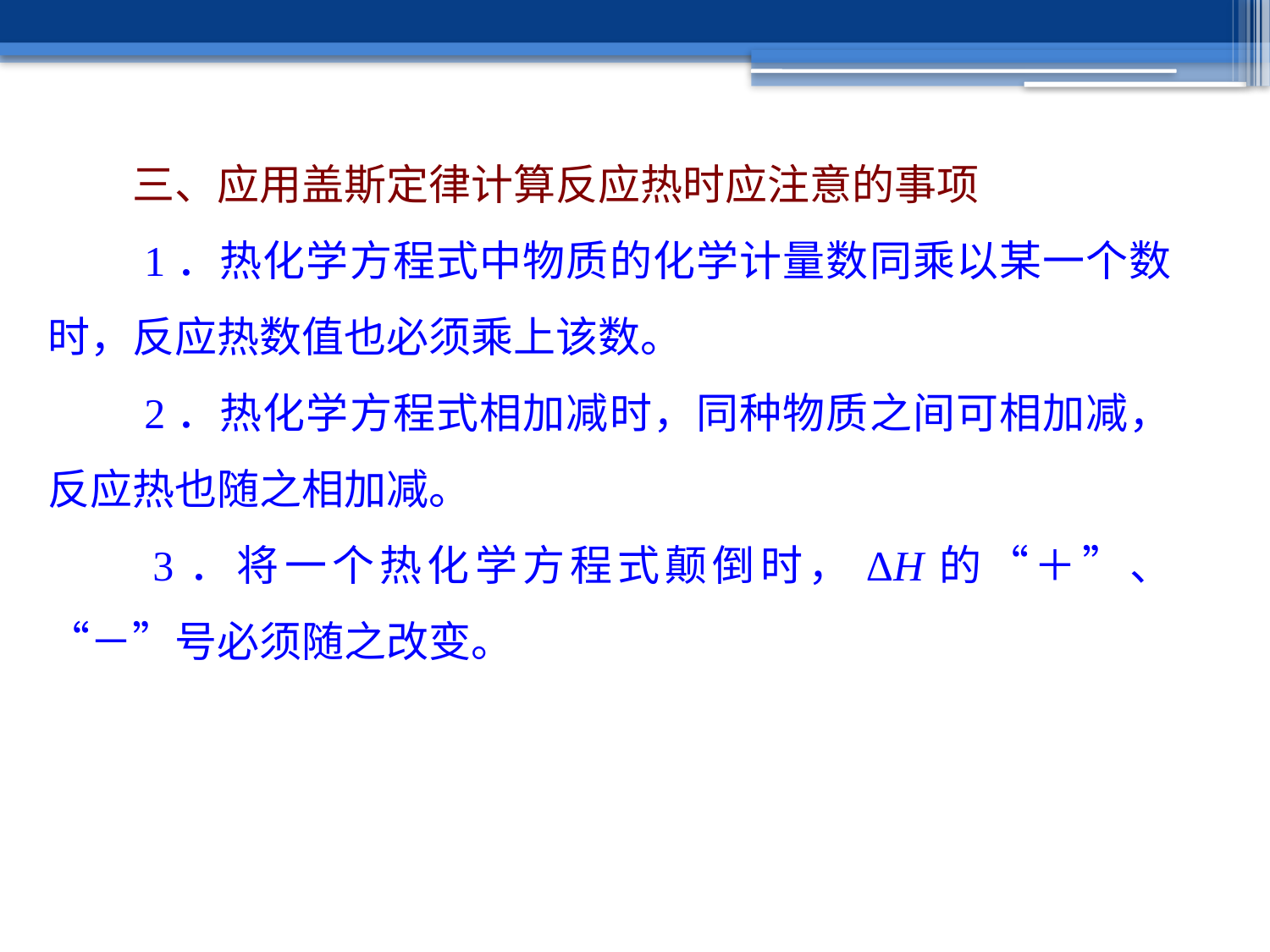

三、应用盖斯定律计算反应热时应注意的事项
　　1．热化学方程式中物质的化学计量数同乘以某一个数时，反应热数值也必须乘上该数。
　　2．热化学方程式相加减时，同种物质之间可相加减，反应热也随之相加减。
　　3．将一个热化学方程式颠倒时，ΔH的“＋”、“－”号必须随之改变。